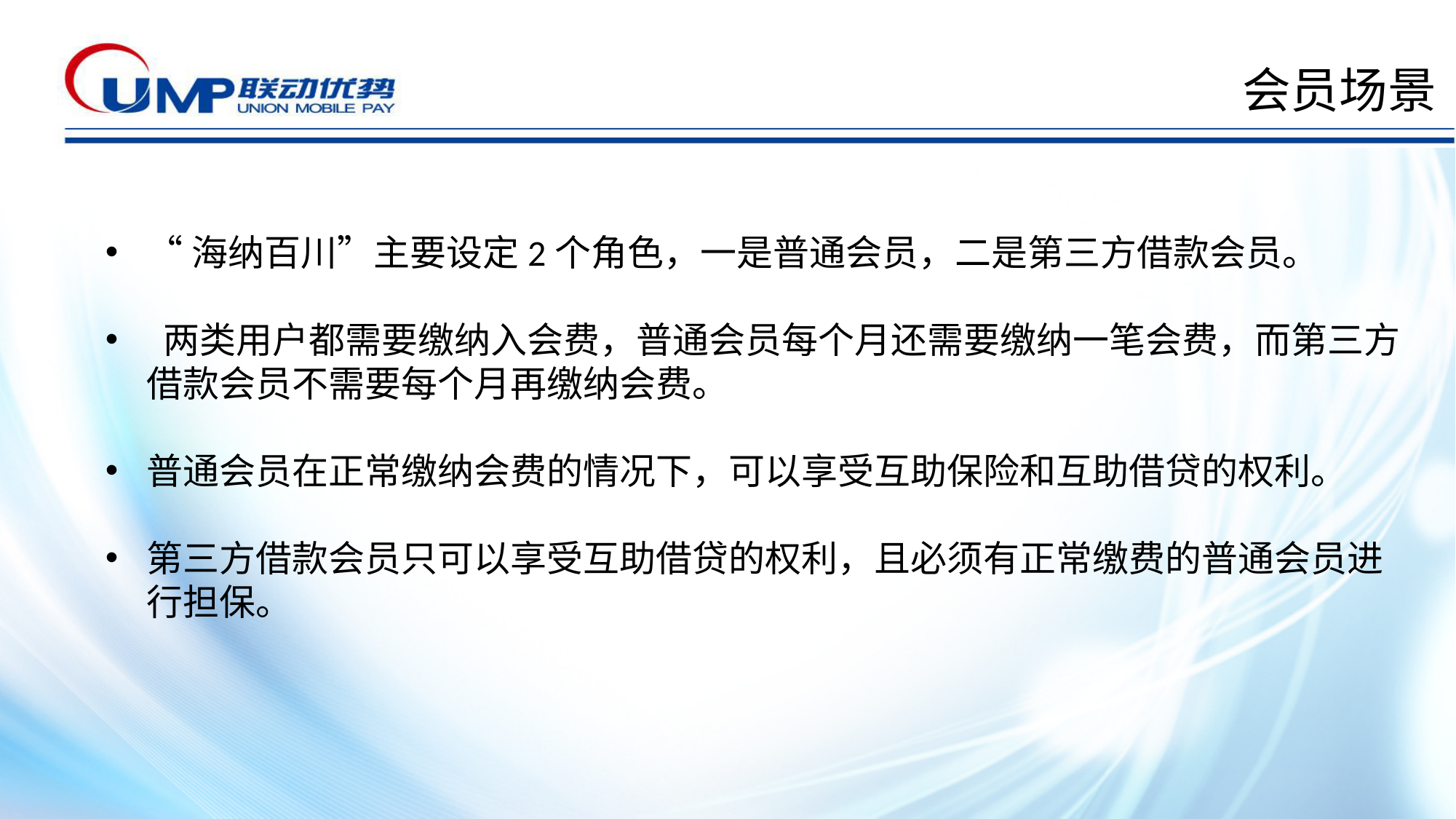

# 会员场景
“海纳百川”主要设定2个角色，一是普通会员，二是第三方借款会员。

 两类用户都需要缴纳入会费，普通会员每个月还需要缴纳一笔会费，而第三方借款会员不需要每个月再缴纳会费。

普通会员在正常缴纳会费的情况下，可以享受互助保险和互助借贷的权利。

第三方借款会员只可以享受互助借贷的权利，且必须有正常缴费的普通会员进行担保。